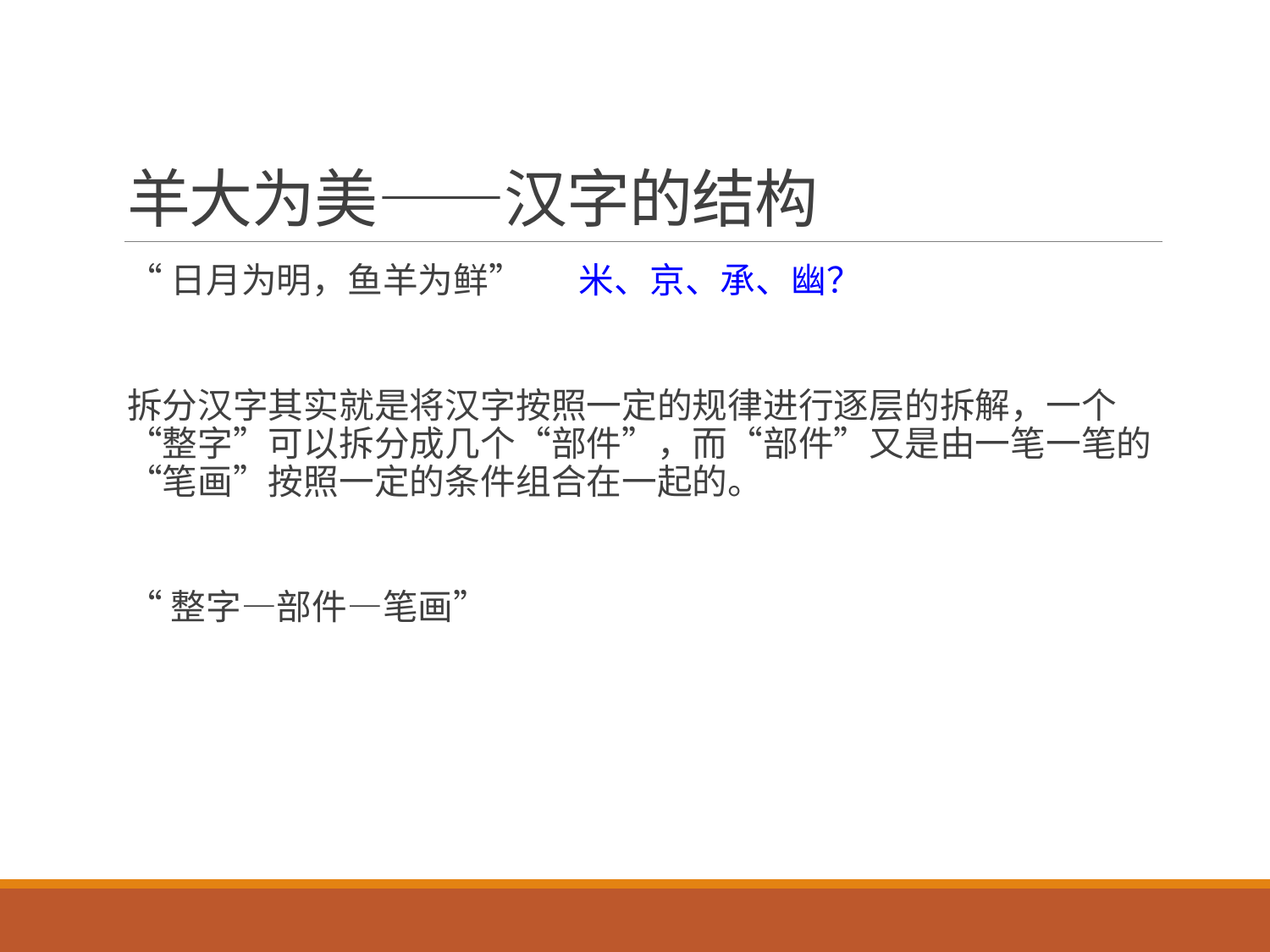

# 羊大为美——汉字的结构
“日月为明，鱼羊为鲜”       米、京、承、幽？

拆分汉字其实就是将汉字按照一定的规律进行逐层的拆解，一个“整字”可以拆分成几个“部件”，而“部件”又是由一笔一笔的“笔画”按照一定的条件组合在一起的。

“整字—部件—笔画”